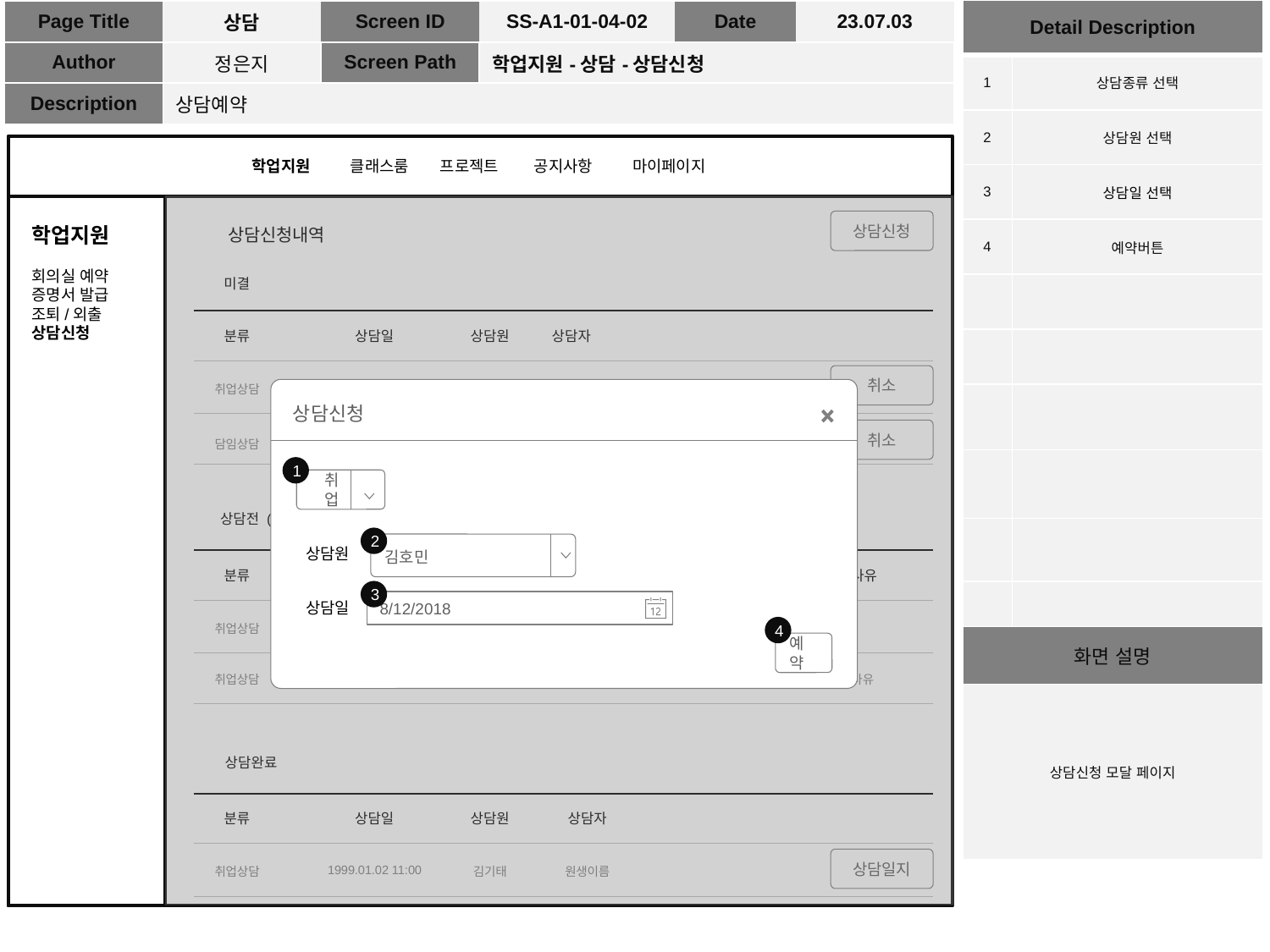

| Detail Description |  |
| --- | --- |
| 1 | 상담종류 선택 |
| 2 | 상담원 선택 |
| 3 | 상담일 선택 |
| 4 | 예약버튼 |
|  |  |
|  |  |
|  |  |
|  |  |
|  |  |
|  |  |
| 화면 설명 |  |
| 상담신청 모달 페이지 |  |
| Page Title | 상담 | Screen ID | SS-A1-01-04-02 | Date | 23.07.03 |
| --- | --- | --- | --- | --- | --- |
| Author | 정은지 | Screen Path | 학업지원-상담-상담신청 |  |  |
| Description | 상담예약 |  |  |  |  |

학업지원         클래스룸       프로젝트        공지사항         마이페이지

상담신청
학업지원

회의실 예약
증명서 발급
조퇴/외출
상담신청
상담신청내역
미결
분류
상담일
상담원
상담자
취소
1999.01.02 11:00
취업상담
김기태
원생이름
상담신청

예약
취업

김호민

상담원
8/12/2018

상담일
취소
1999.01.02 11:00
김기태
김몽룡
담임상담
1
상담전 (승인/비승인)
2
분류
상담일
상담원
상담자
승인여부
반려사유
3
1999.01.02 11:00
취업상담
김기태
원생이름
승인
4
1999.01.02 11:00
취업상담
김기태
김몽룡
비승인
개인사유
상담완료
분류
상담일
상담원
상담자
상담일지
1999.01.02 11:00
취업상담
김기태
원생이름